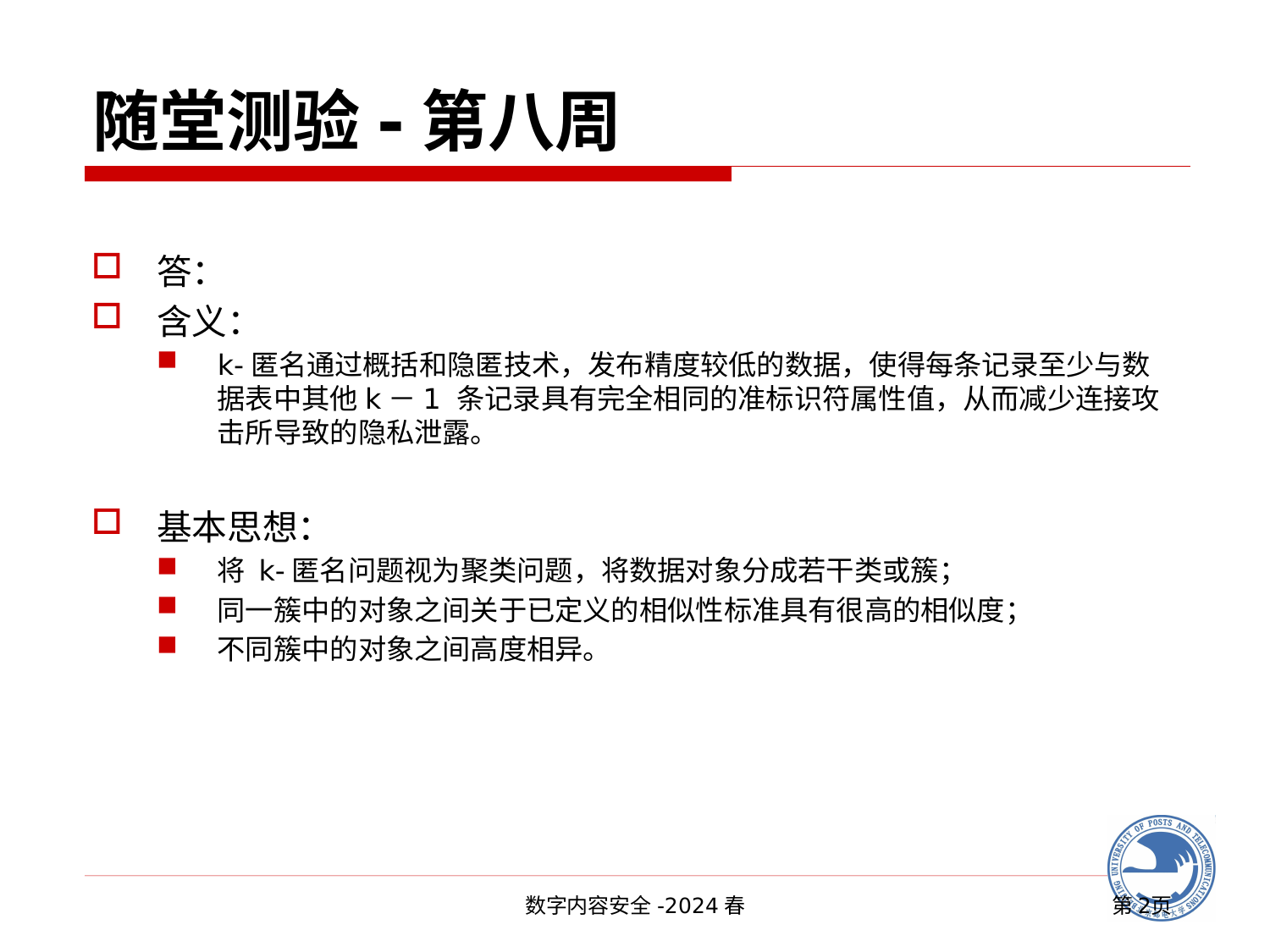

# 随堂测验-第八周
答：
含义：
k-匿名通过概括和隐匿技术，发布精度较低的数据，使得每条记录至少与数据表中其他k－1 条记录具有完全相同的准标识符属性值，从而减少连接攻击所导致的隐私泄露。

基本思想：
将 k-匿名问题视为聚类问题，将数据对象分成若干类或簇；
同一簇中的对象之间关于已定义的相似性标准具有很高的相似度；
不同簇中的对象之间高度相异。

数字内容安全-2024春
第2页